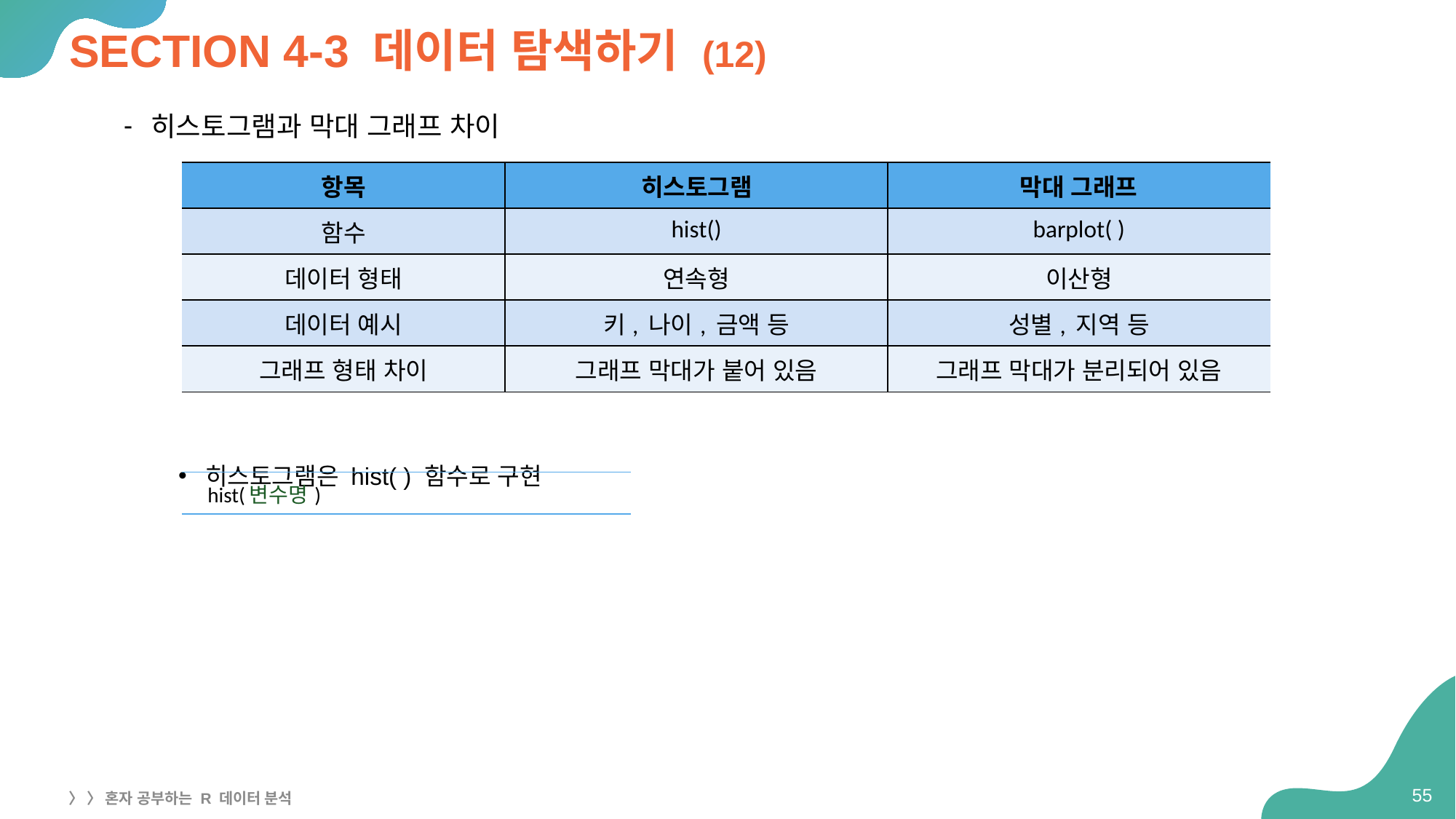

# SECTION 4-3 데이터 탐색하기 (12)
히스토그램과 막대 그래프 차이

히스토그램은 hist( ) 함수로 구현
| 항목 | 히스토그램 | 막대 그래프 |
| --- | --- | --- |
| 함수 | hist() | barplot( ) |
| 데이터 형태 | 연속형 | 이산형 |
| 데이터 예시 | 키, 나이, 금액 등 | 성별, 지역 등 |
| 그래프 형태 차이 | 그래프 막대가 붙어 있음 | 그래프 막대가 분리되어 있음 |
| hist(변수명) |
| --- |
55
〉 〉 혼자 공부하는 R 데이터 분석